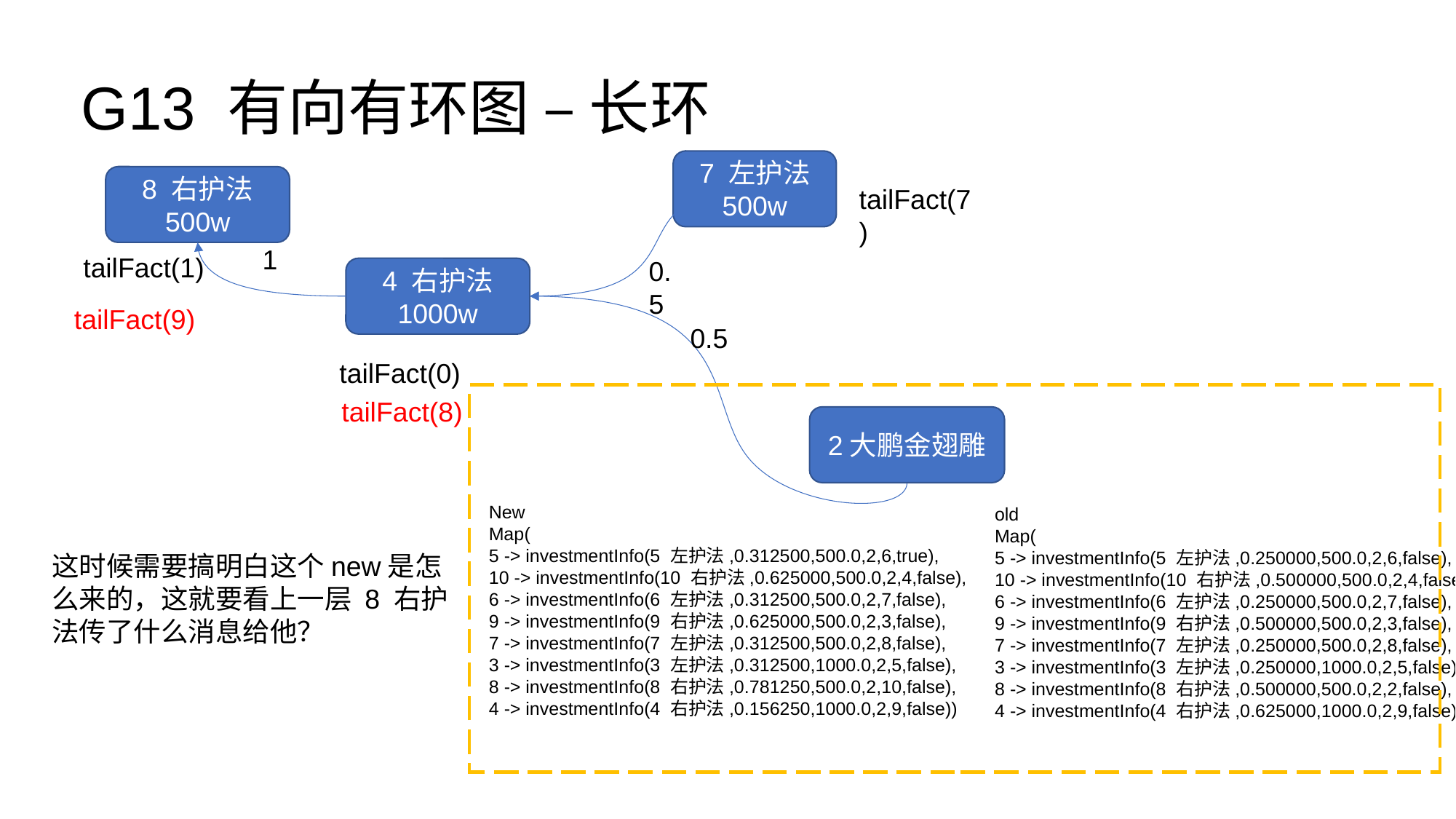

G13 有向有环图 – 长环
7 左护法
500w
8 右护法
500w
tailFact(7)
1
tailFact(1)
0.5
4 右护法
1000w
tailFact(9)
0.5
tailFact(0)

tailFact(8)
2大鹏金翅雕
New
Map(
5 -> investmentInfo(5 左护法,0.312500,500.0,2,6,true),
10 -> investmentInfo(10 右护法,0.625000,500.0,2,4,false),
6 -> investmentInfo(6 左护法,0.312500,500.0,2,7,false),
9 -> investmentInfo(9 右护法,0.625000,500.0,2,3,false),
7 -> investmentInfo(7 左护法,0.312500,500.0,2,8,false),
3 -> investmentInfo(3 左护法,0.312500,1000.0,2,5,false),
8 -> investmentInfo(8 右护法,0.781250,500.0,2,10,false),
4 -> investmentInfo(4 右护法,0.156250,1000.0,2,9,false))
old
Map(
5 -> investmentInfo(5 左护法,0.250000,500.0,2,6,false),
10 -> investmentInfo(10 右护法,0.500000,500.0,2,4,false),
6 -> investmentInfo(6 左护法,0.250000,500.0,2,7,false),
9 -> investmentInfo(9 右护法,0.500000,500.0,2,3,false),
7 -> investmentInfo(7 左护法,0.250000,500.0,2,8,false),
3 -> investmentInfo(3 左护法,0.250000,1000.0,2,5,false),
8 -> investmentInfo(8 右护法,0.500000,500.0,2,2,false),
4 -> investmentInfo(4 右护法,0.625000,1000.0,2,9,false))
这时候需要搞明白这个new是怎么来的，这就要看上一层 8 右护法传了什么消息给他？